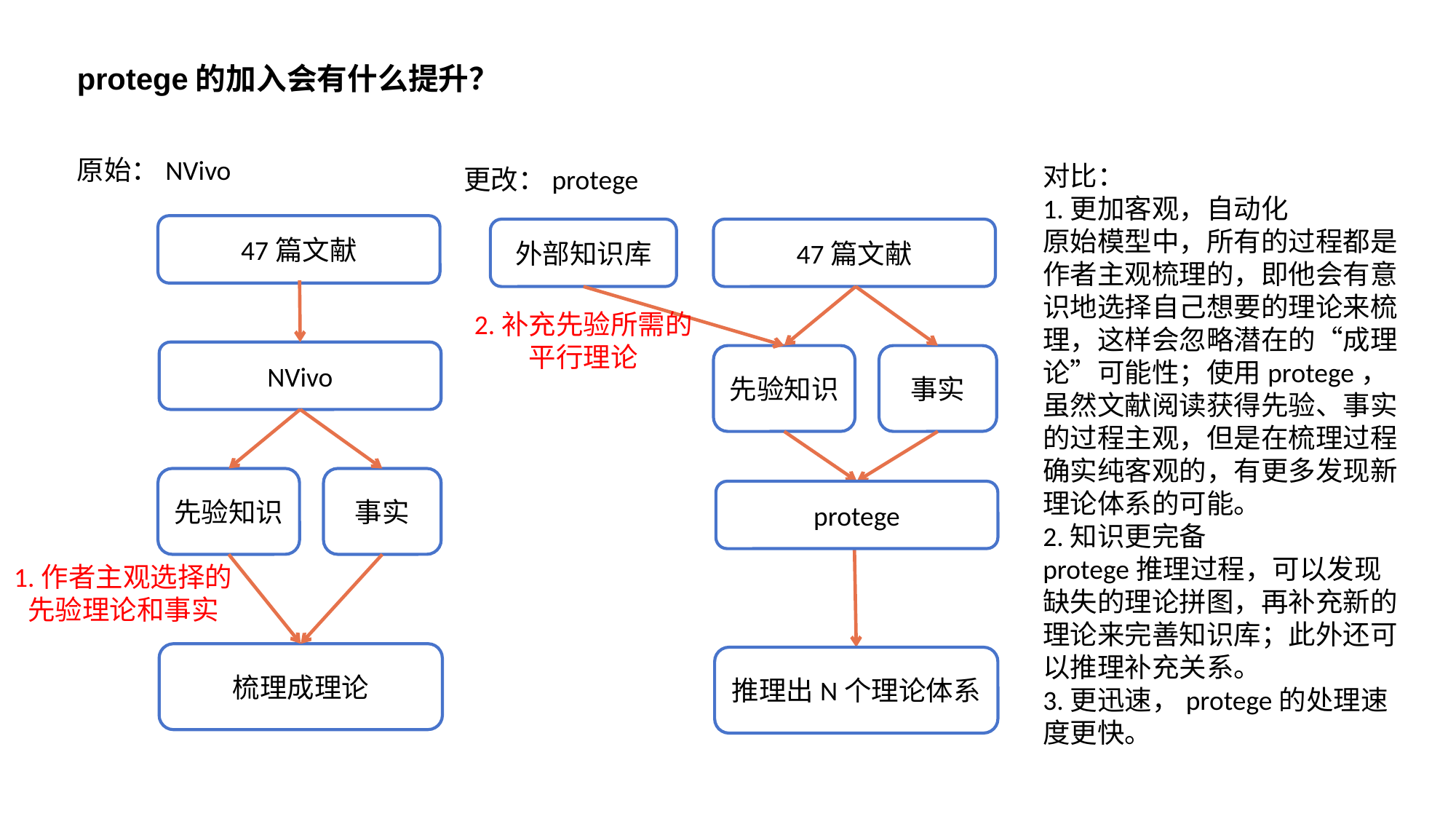

protege的加入会有什么提升？
原始：NVivo
对比：
1.更加客观，自动化
原始模型中，所有的过程都是作者主观梳理的，即他会有意识地选择自己想要的理论来梳理，这样会忽略潜在的“成理论”可能性；使用protege，虽然文献阅读获得先验、事实的过程主观，但是在梳理过程确实纯客观的，有更多发现新理论体系的可能。
2.知识更完备
protege推理过程，可以发现缺失的理论拼图，再补充新的理论来完善知识库；此外还可以推理补充关系。
3.更迅速，protege的处理速度更快。
更改：protege
47篇文献
外部知识库
47篇文献
2.补充先验所需的
平行理论
NVivo
先验知识
事实
先验知识
事实
protege
1.作者主观选择的
先验理论和事实
梳理成理论
推理出N个理论体系